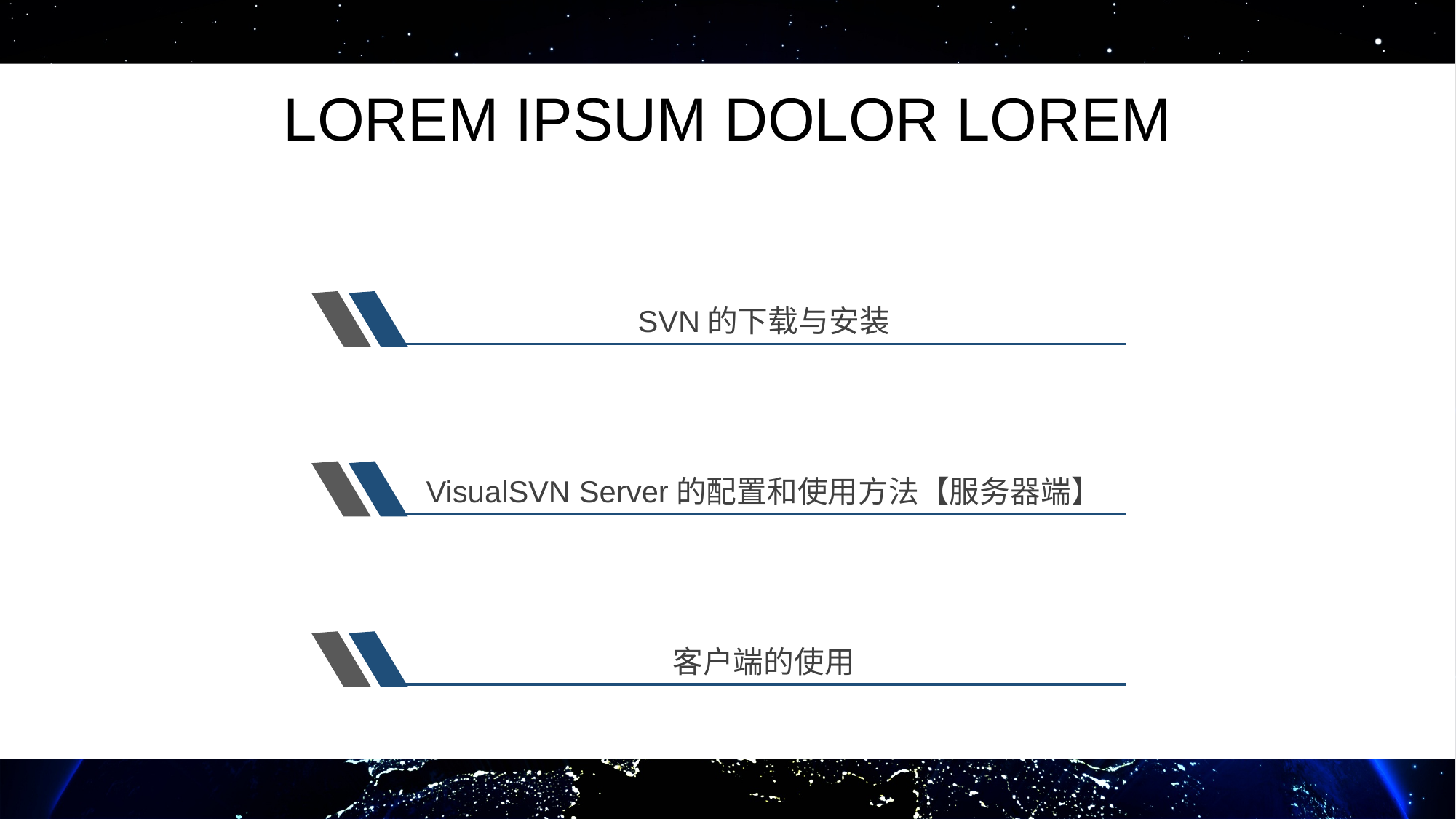

LOREM IPSUM DOLOR LOREM
SVN的下载与安装

VisualSVN Server的配置和使用方法【服务器端】

客户端的使用